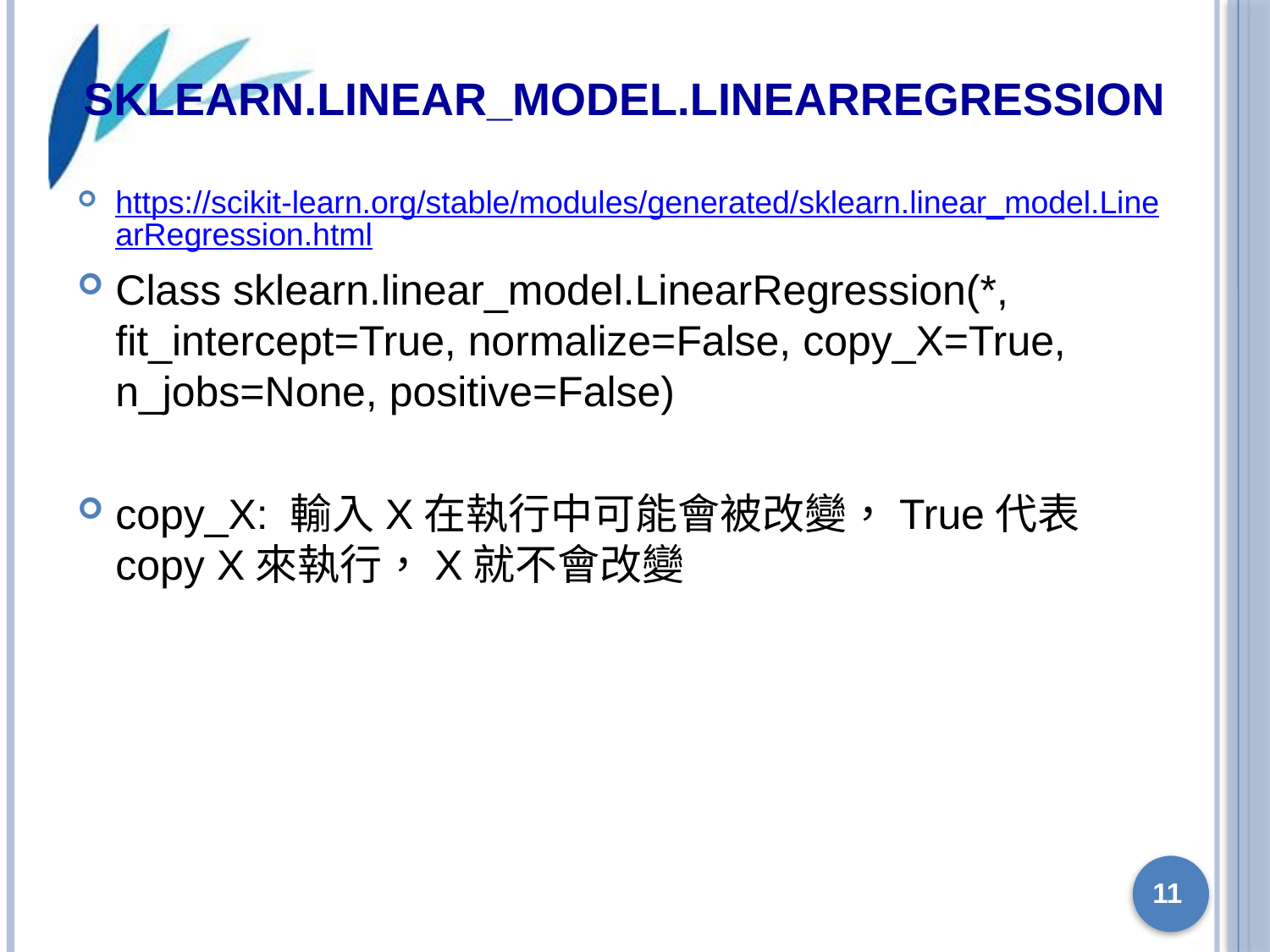

# sklearn.linear_model.LinearRegression
https://scikit-learn.org/stable/modules/generated/sklearn.linear_model.LinearRegression.html
Class sklearn.linear_model.LinearRegression(*, fit_intercept=True, normalize=False, copy_X=True, n_jobs=None, positive=False)

copy_X: 輸入X在執行中可能會被改變，True代表copy X來執行，X就不會改變
11